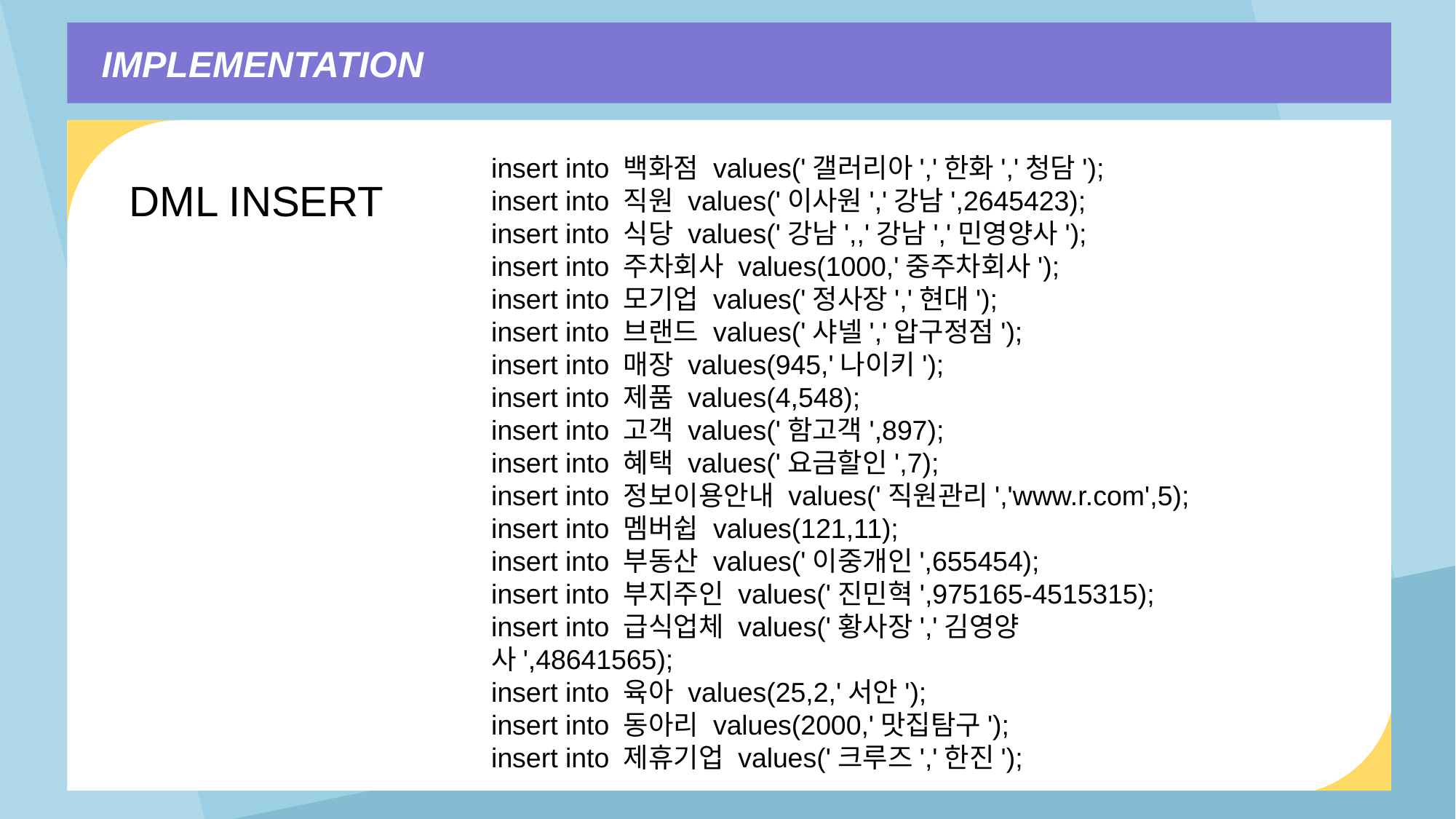

IMPLEMENTATION

insert into 백화점 values('갤러리아','한화','청담');
insert into 직원 values('이사원','강남',2645423);
insert into 식당 values('강남',,'강남','민영양사');
insert into 주차회사 values(1000,'중주차회사');
insert into 모기업 values('정사장','현대');
insert into 브랜드 values('샤넬','압구정점');
insert into 매장 values(945,'나이키');
insert into 제품 values(4,548);
insert into 고객 values('함고객',897);
insert into 혜택 values('요금할인',7);
insert into 정보이용안내 values('직원관리','www.r.com',5);
insert into 멤버쉽 values(121,11);
insert into 부동산 values('이중개인',655454);
insert into 부지주인 values('진민혁',975165-4515315);
insert into 급식업체 values('황사장','김영양사',48641565);
insert into 육아 values(25,2,'서안');
insert into 동아리 values(2000,'맛집탐구');
insert into 제휴기업 values('크루즈','한진');
DML INSERT